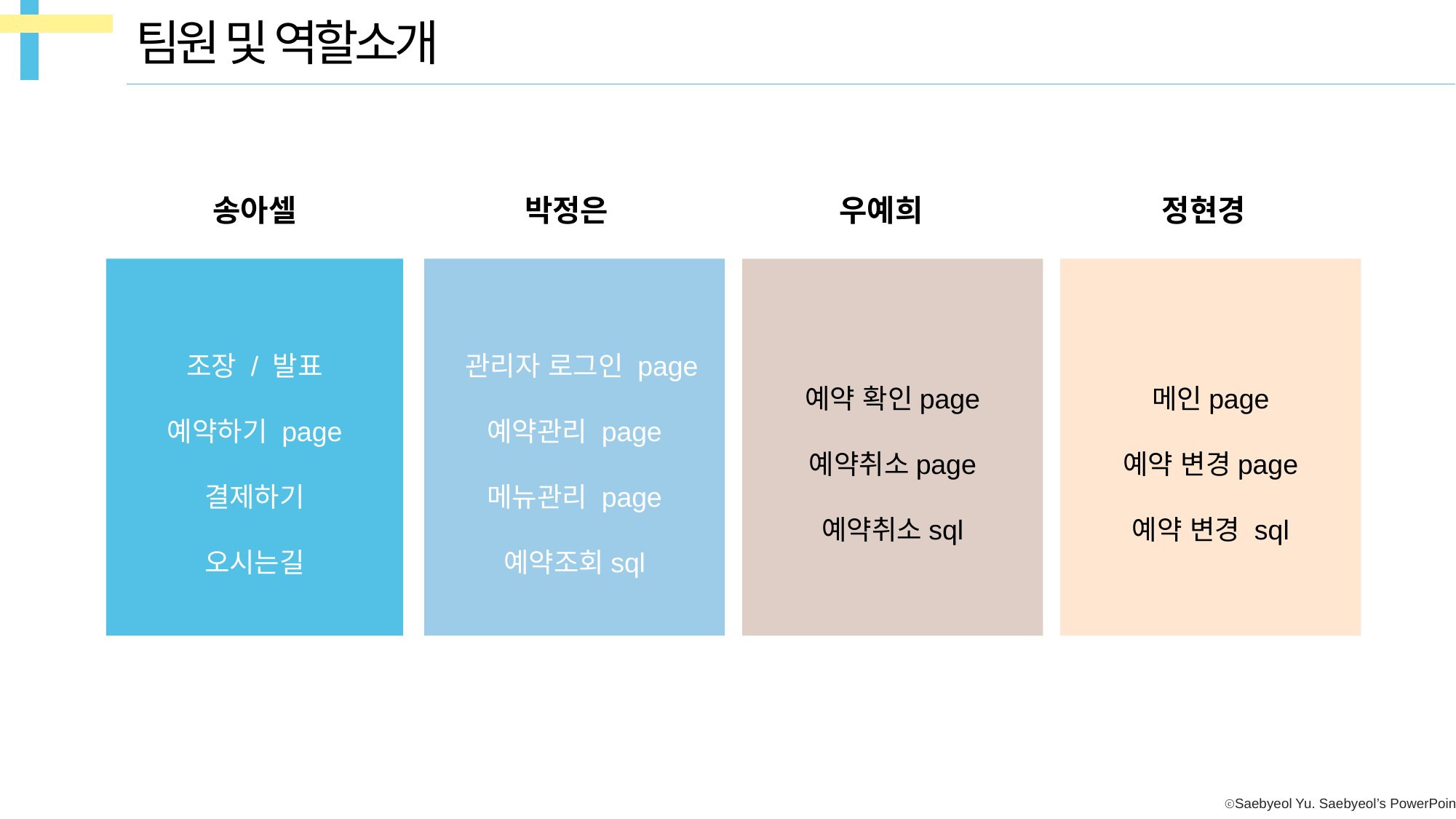

팀원 및 역할소개
송아셀
박정은
우예희
정현경
조장 / 발표
예약하기 page
결제하기
오시는길
 관리자 로그인 page 예약관리 page
메뉴관리 page
예약조회sql
예약 확인page
예약취소page
예약취소sql
메인page
예약 변경page
예약 변경 sql